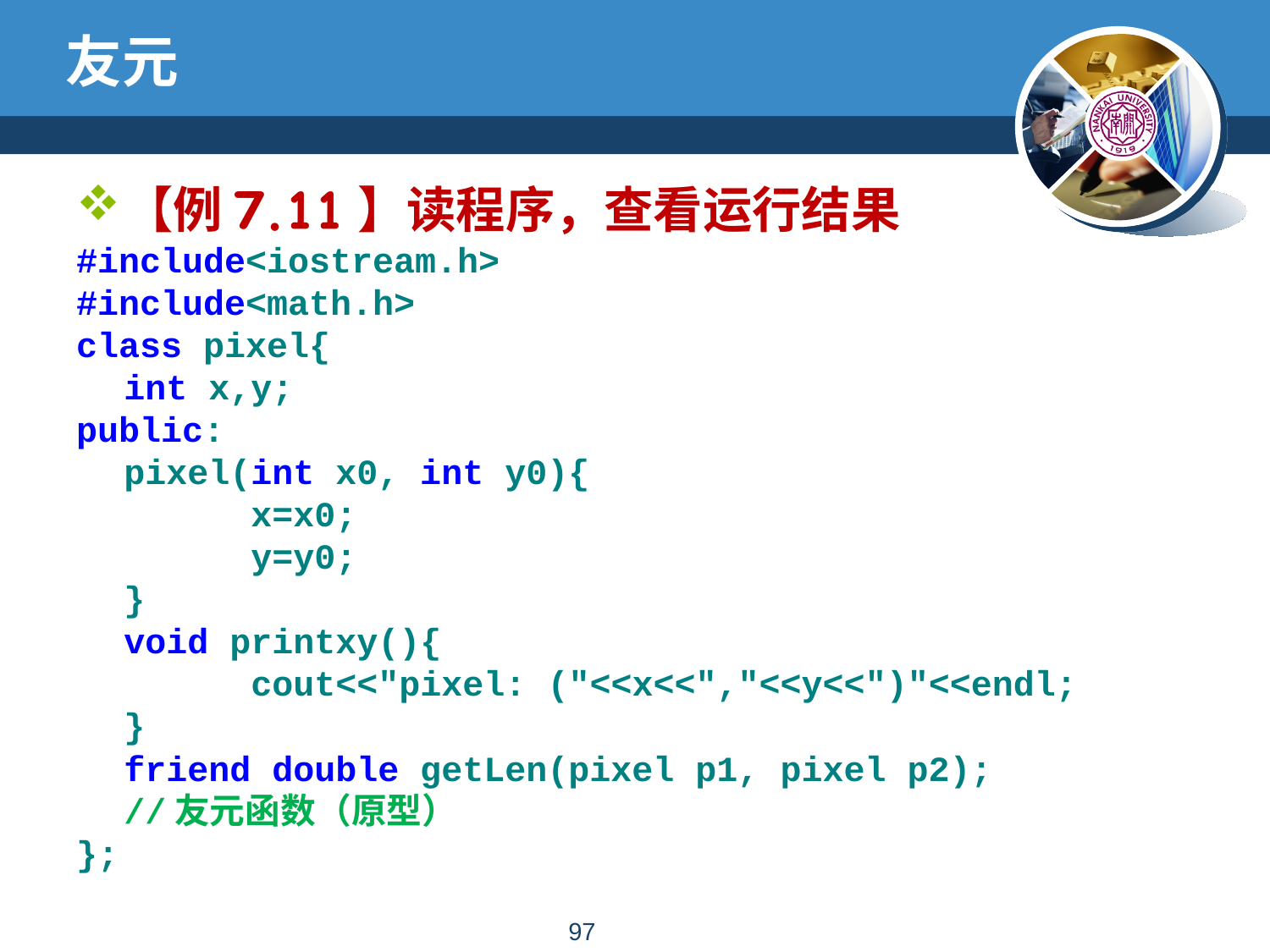

# 友元
【例7.11】读程序，查看运行结果
#include<iostream.h>
#include<math.h>
class pixel{
	int x,y;
public:
	pixel(int x0, int y0){
		x=x0;
		y=y0;
	}
	void printxy(){
		cout<<"pixel: ("<<x<<","<<y<<")"<<endl;
	}
	friend double getLen(pixel p1, pixel p2);
	//友元函数（原型）
};

97